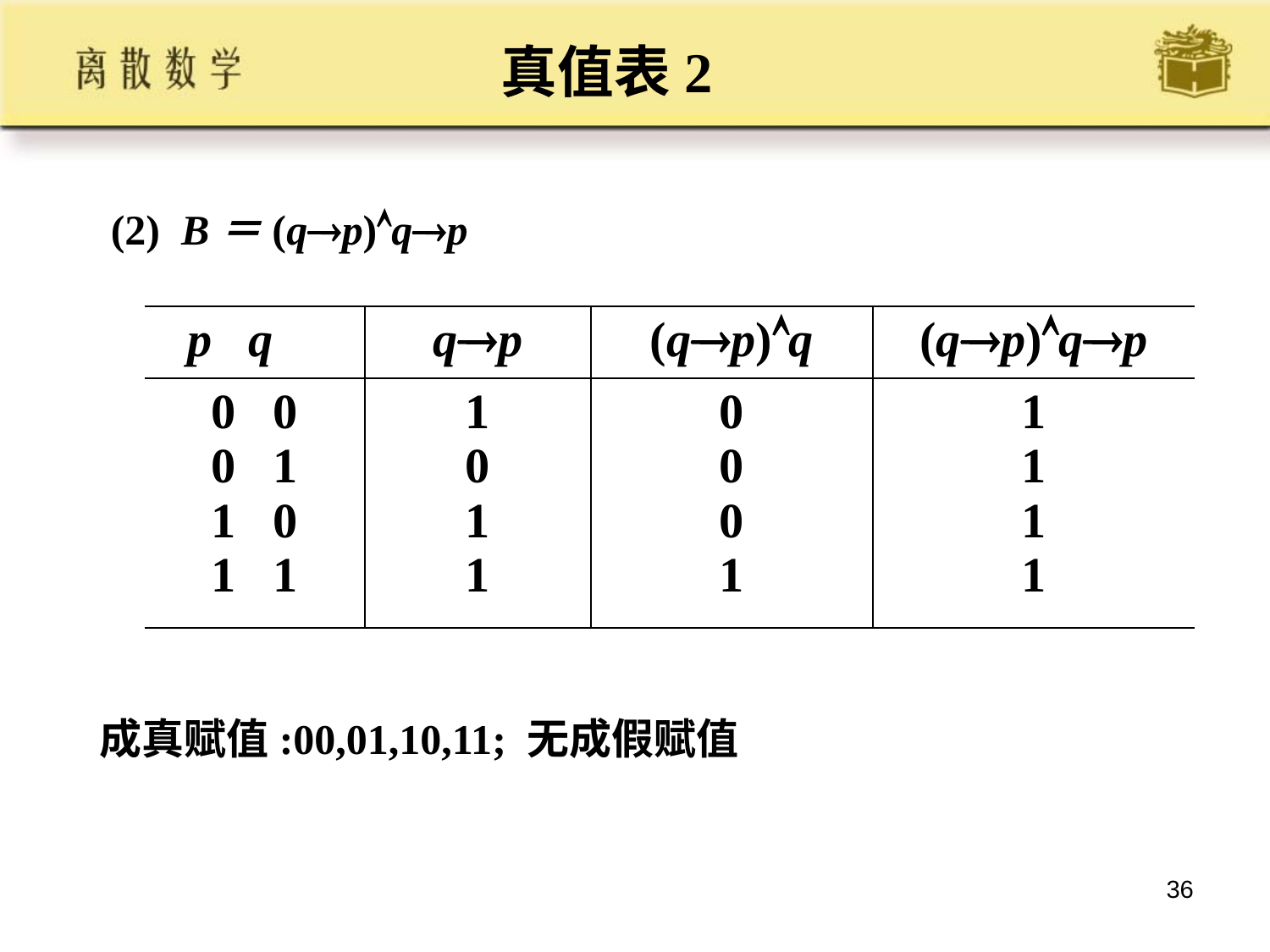

真值表2
(2)  B＝(q→p)∧q→p
| p q | q→p | (q→p)∧q | (q→p)∧q→p |
| --- | --- | --- | --- |
| 0 0 0 1 1 0 1 1 | 1 0 1 1 | 0 0 0 1 | 1 1 1 1 |
成真赋值:00,01,10,11; 无成假赋值
36